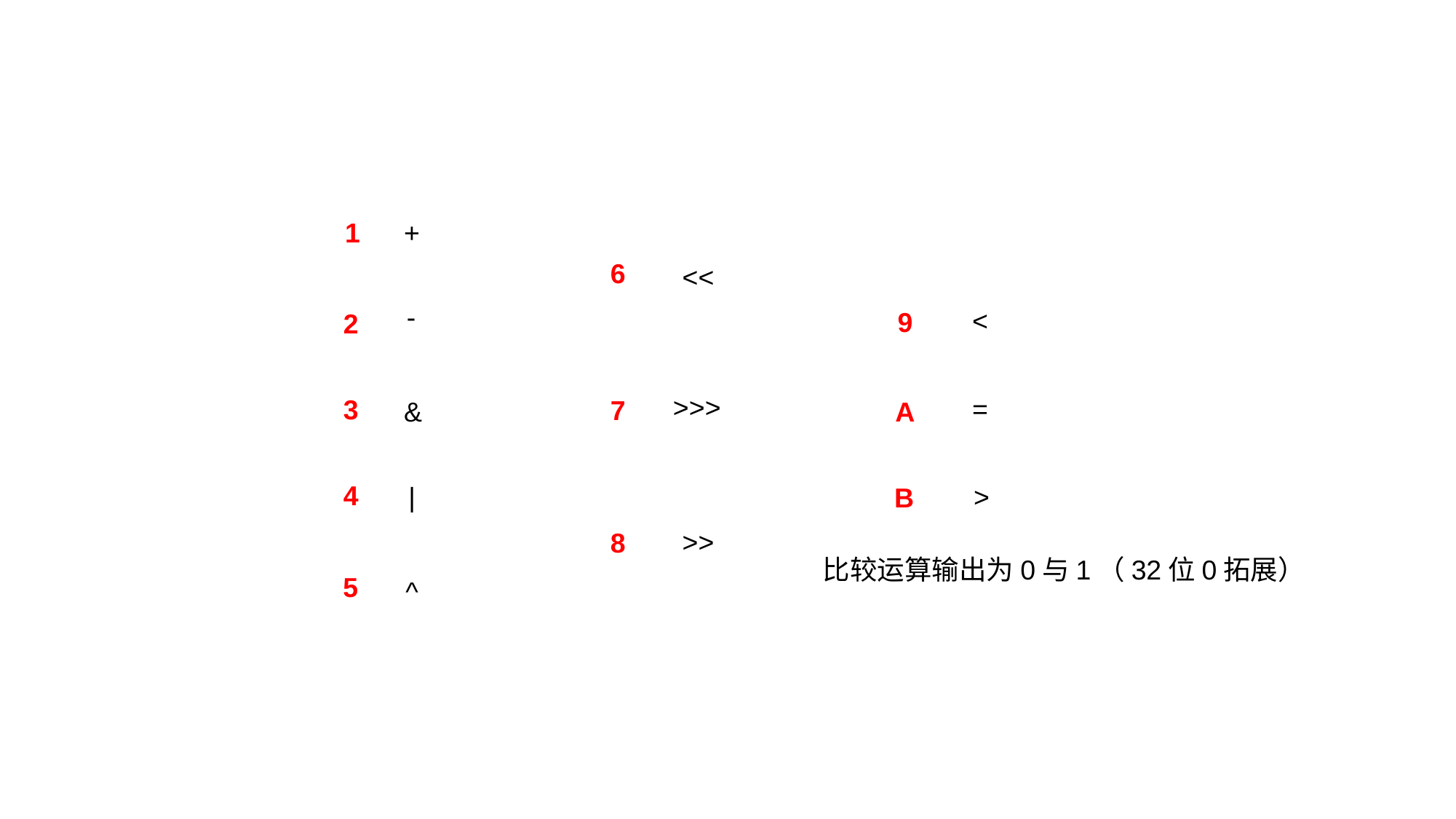

1
+
6
<<
-
<
9
2
>>>
=
3
7
&
A
4
|
>
B
>>
8
比较运算输出为0与1（32位0拓展）
5
^